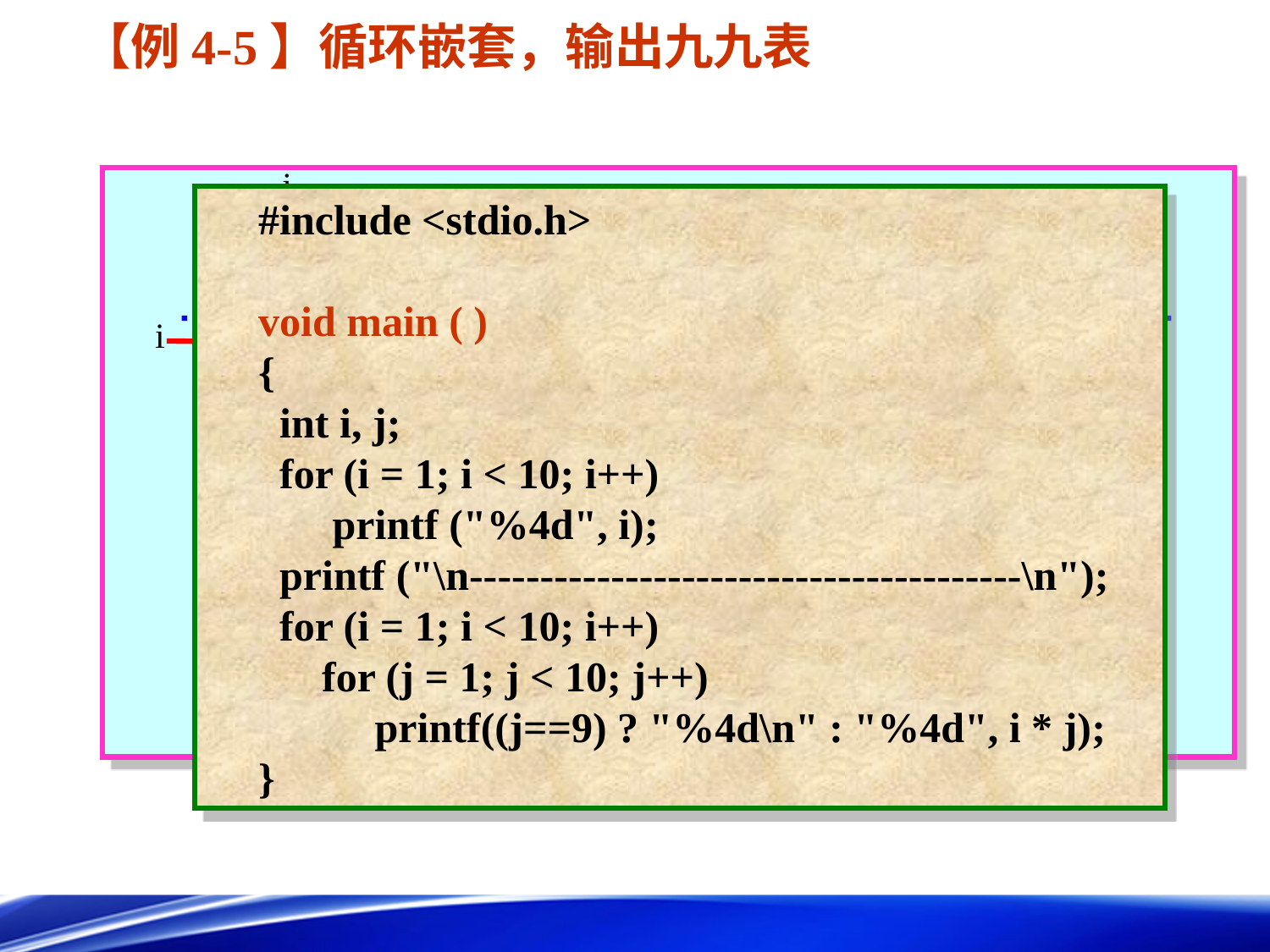

【例4-5】循环嵌套，输出九九表
j

1
2
3
4
5
6
7
8
9
1
2
3
4
5
6
7
8
9

2
4
6
8
10
12
14
16
18
3
6
9
12
15
18
21
24
27
……………..
9
18
27
36
45
54
63
72
81
#include <stdio.h>

void main ( )
{
  int i, j;
  for (i = 1; i < 10; i++)
       printf ("%4d", i);
  printf ("\n---------------------------------------\n");
  for (i = 1; i < 10; i++)
      for (j = 1; j < 10; j++)
           printf((j==9) ? "%4d\n" : "%4d", i * j);
}
i